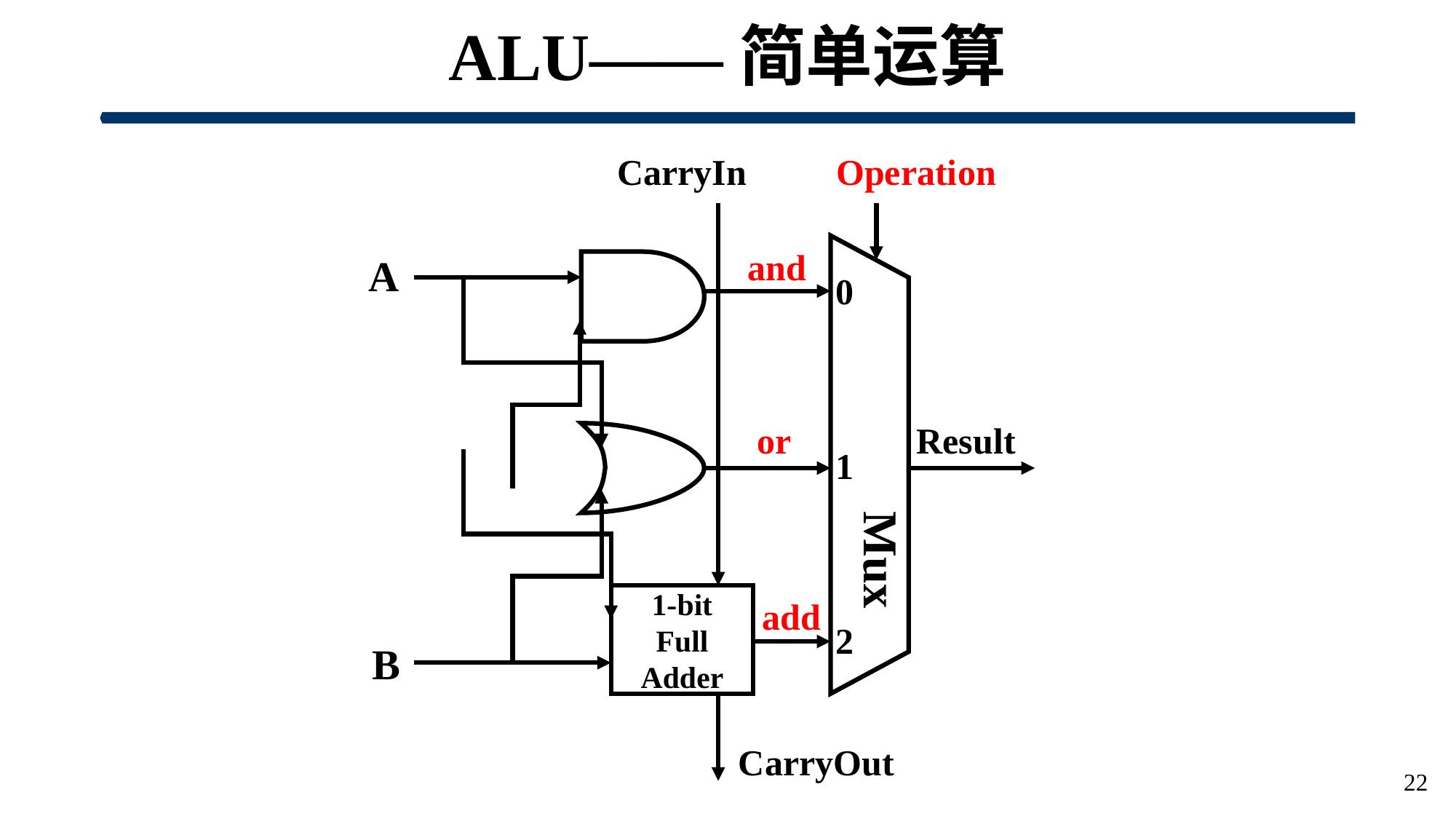

# ALU——简单运算
CarryIn
Operation
0

1

2
Mux
and
A

or
Result

1-bit
Full
Adder
add
B
CarryOut
22